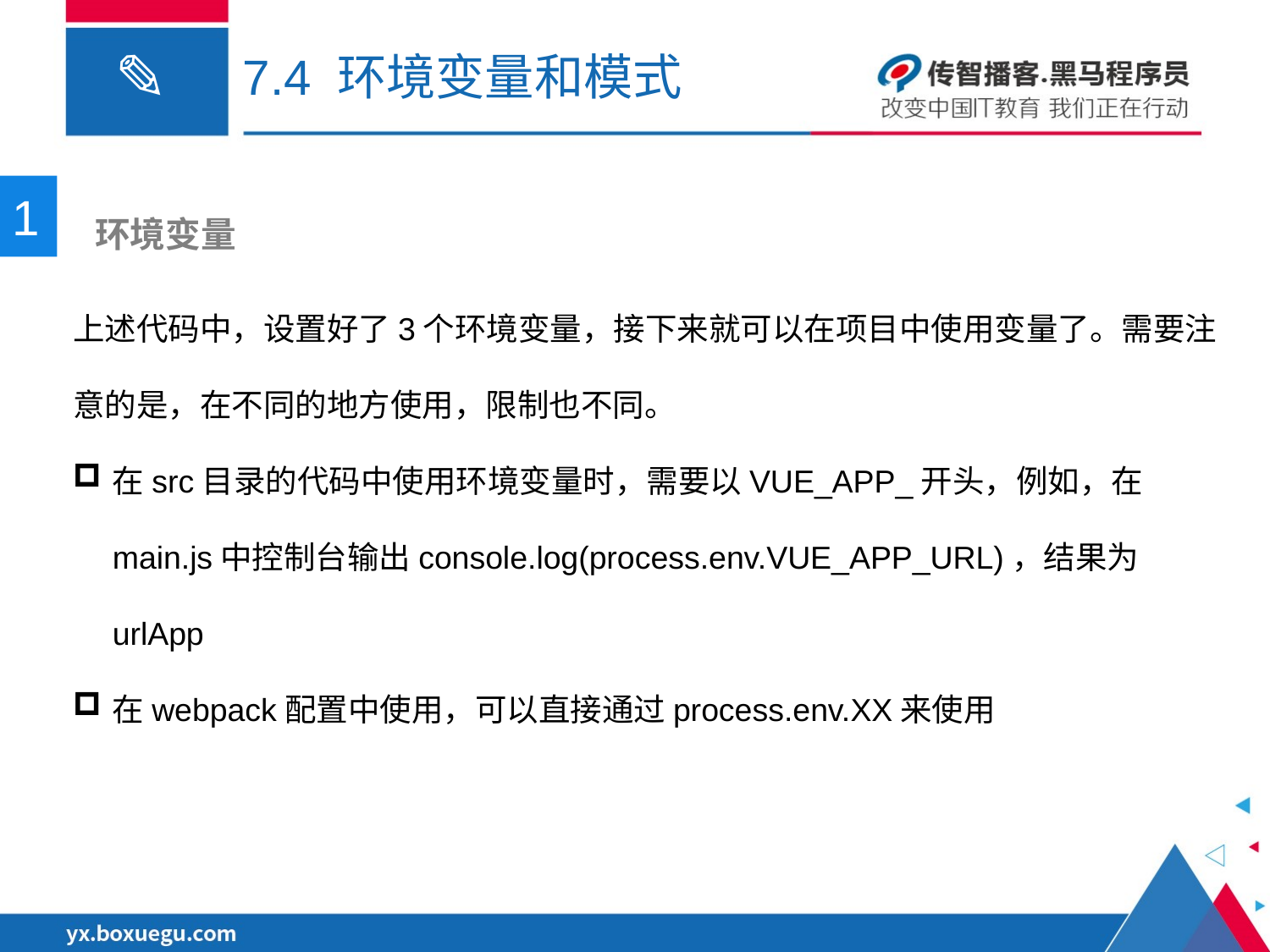

# 7.4 环境变量和模式

1
  环境变量
上述代码中，设置好了3个环境变量，接下来就可以在项目中使用变量了。需要注意的是，在不同的地方使用，限制也不同。
在src目录的代码中使用环境变量时，需要以VUE_APP_开头，例如，在main.js中控制台输出console.log(process.env.VUE_APP_URL)，结果为urlApp
在webpack配置中使用，可以直接通过process.env.XX来使用